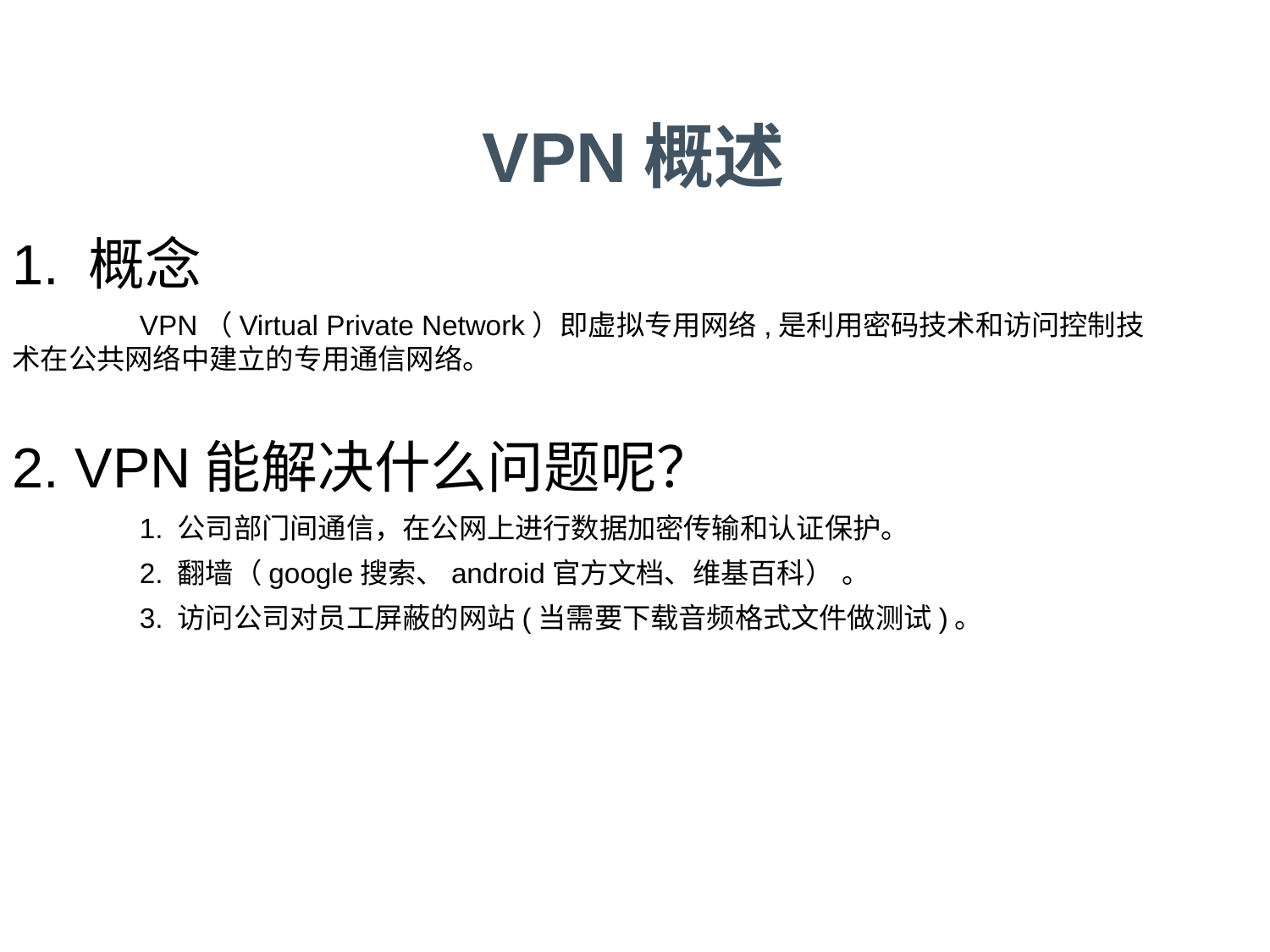

VPN概述
1. 概念
	VPN（Virtual Private Network）即虚拟专用网络,是利用密码技术和访问控制技术在公共网络中建立的专用通信网络。

2. VPN能解决什么问题呢？
	1. 公司部门间通信，在公网上进行数据加密传输和认证保护。
	2. 翻墙（google搜索、android官方文档、维基百科） 。
	3. 访问公司对员工屏蔽的网站(当需要下载音频格式文件做测试)。